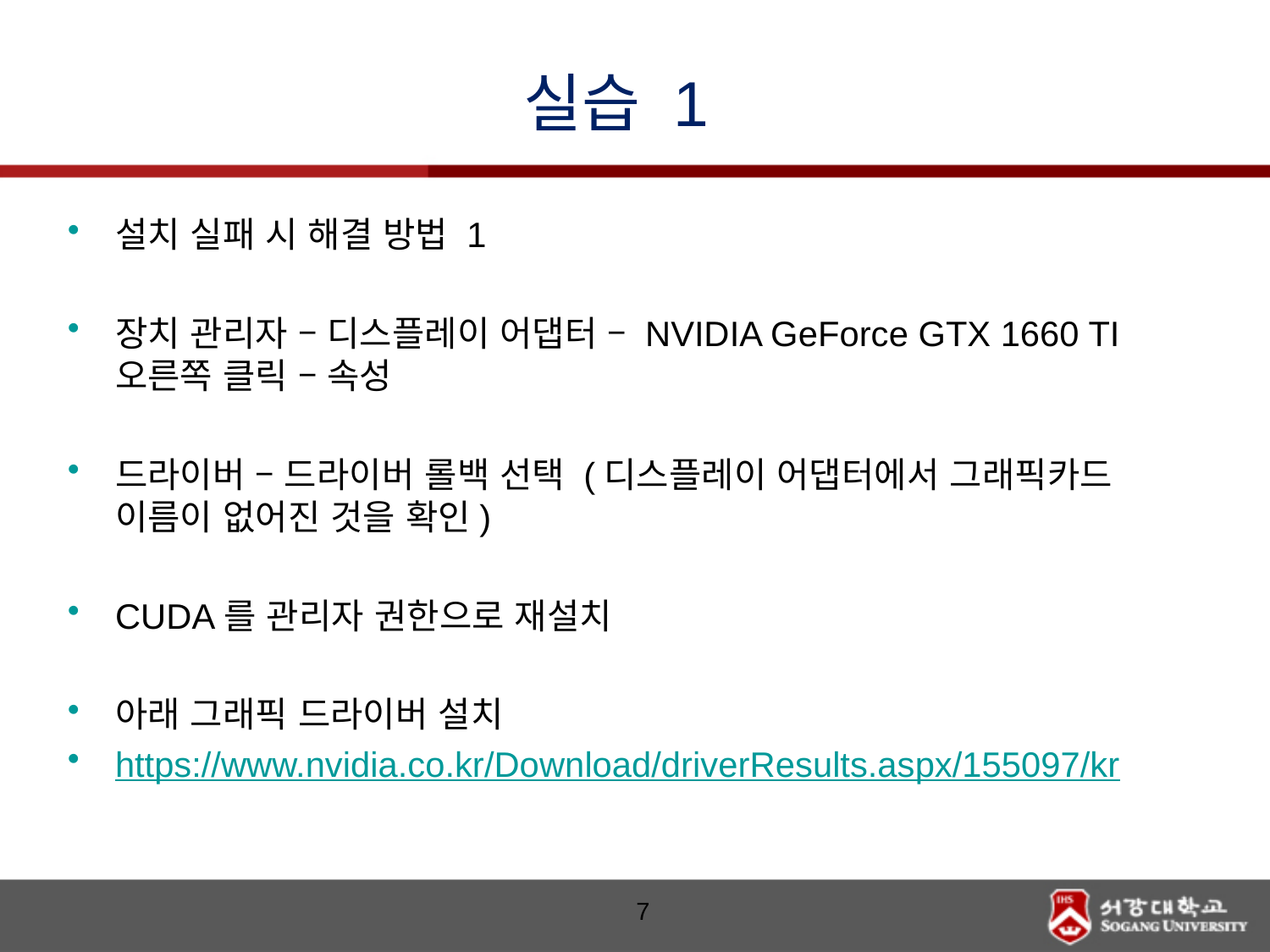

# 실습 1
설치 실패 시 해결 방법 1

장치 관리자 – 디스플레이 어댑터 – NVIDIA GeForce GTX 1660 TI 오른쪽 클릭 – 속성

드라이버 – 드라이버 롤백 선택 (디스플레이 어댑터에서 그래픽카드 이름이 없어진 것을 확인)

CUDA를 관리자 권한으로 재설치

아래 그래픽 드라이버 설치
https://www.nvidia.co.kr/Download/driverResults.aspx/155097/kr

7